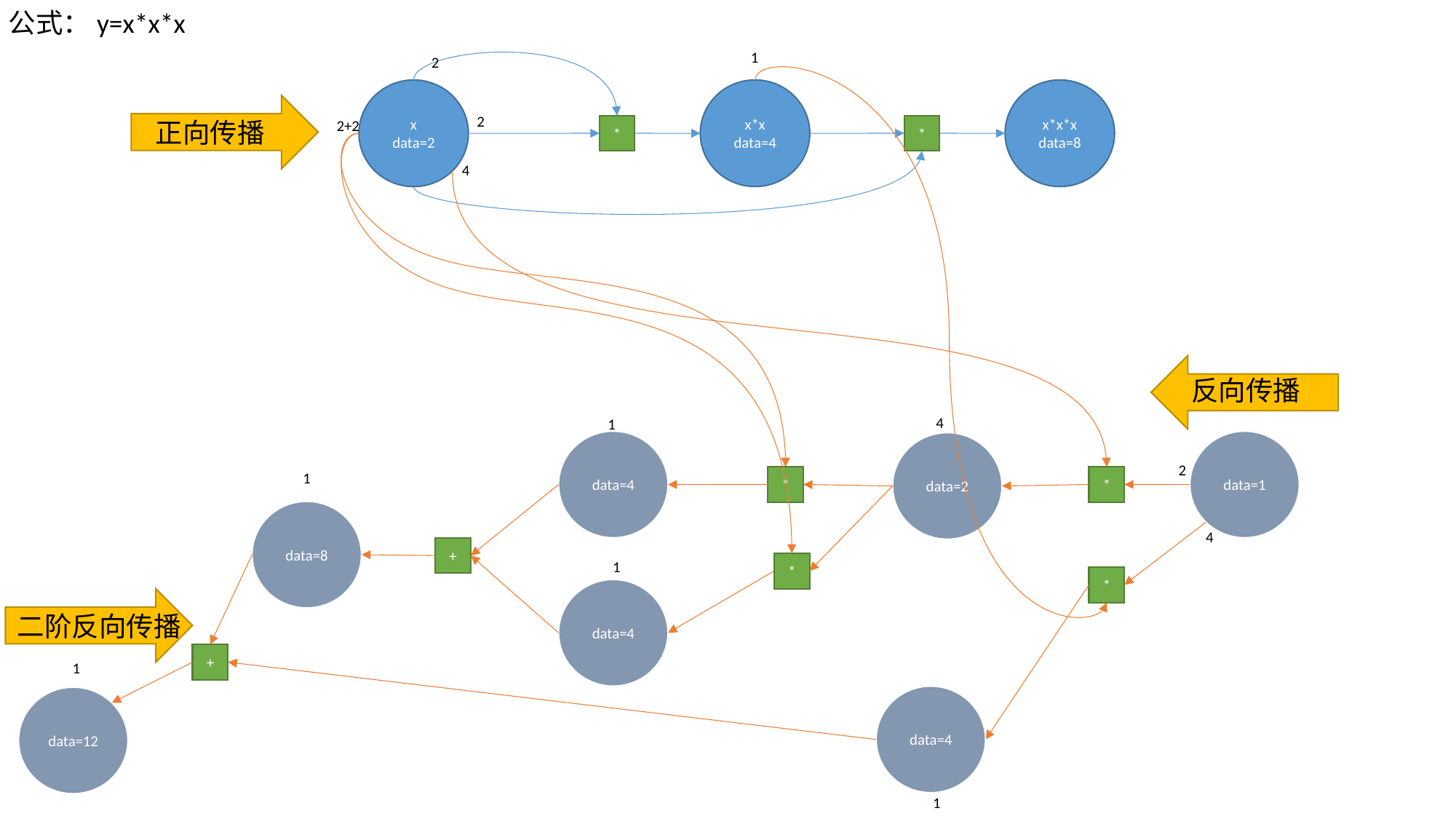

公式：y=x*x*x
1
2
x*x*x
data=8
x*x
data=4
x
data=2

2
正向传播
2+2
*
*
4

反向传播
4
1
data=4
data=1
data=2
2
1
*
*
data=8
4
+
1
*
*
data=4

二阶反向传播
+
1
data=4
data=12
1